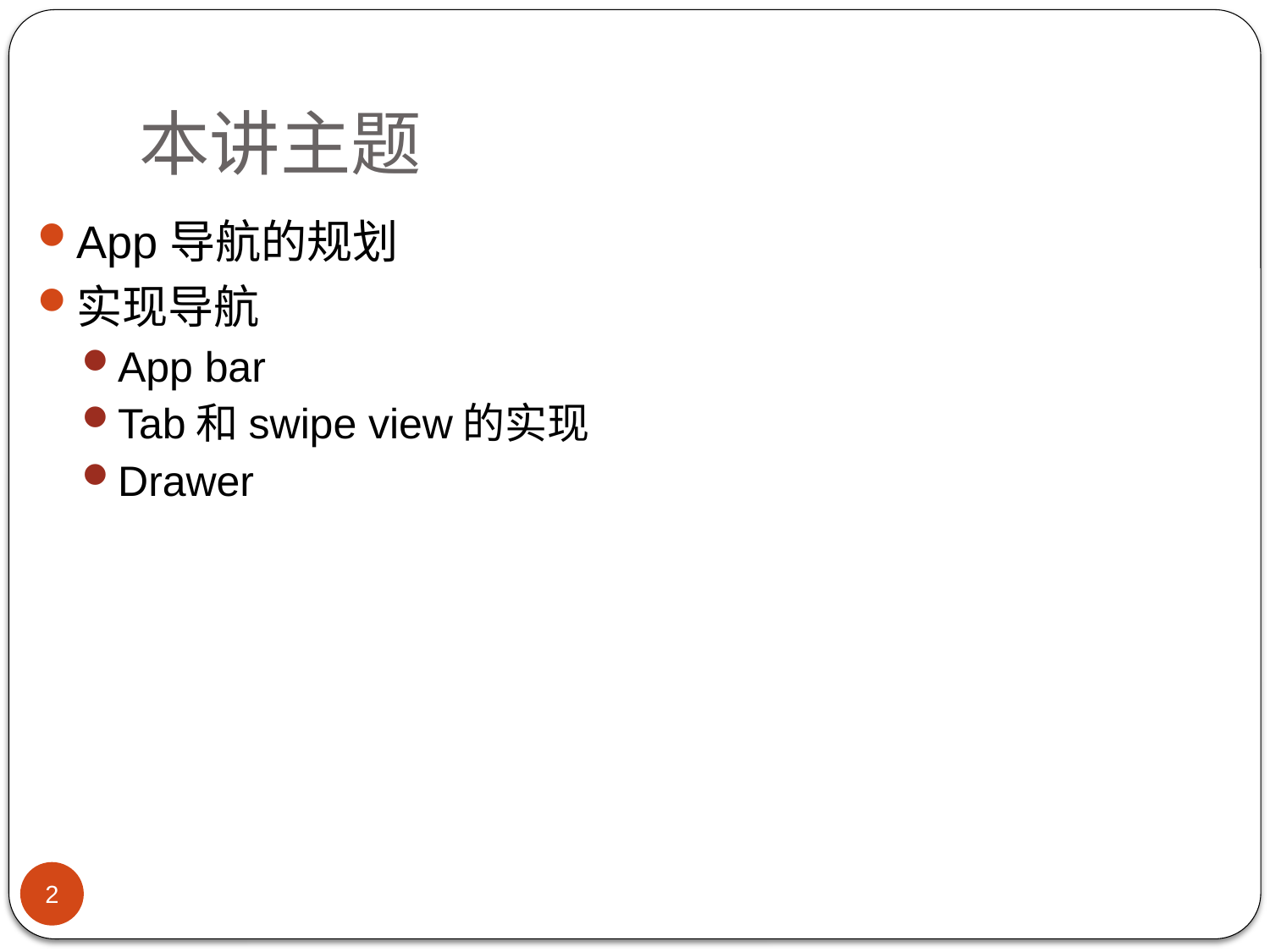

# 本讲主题
App导航的规划
实现导航
App bar
Tab和swipe view的实现
Drawer

2